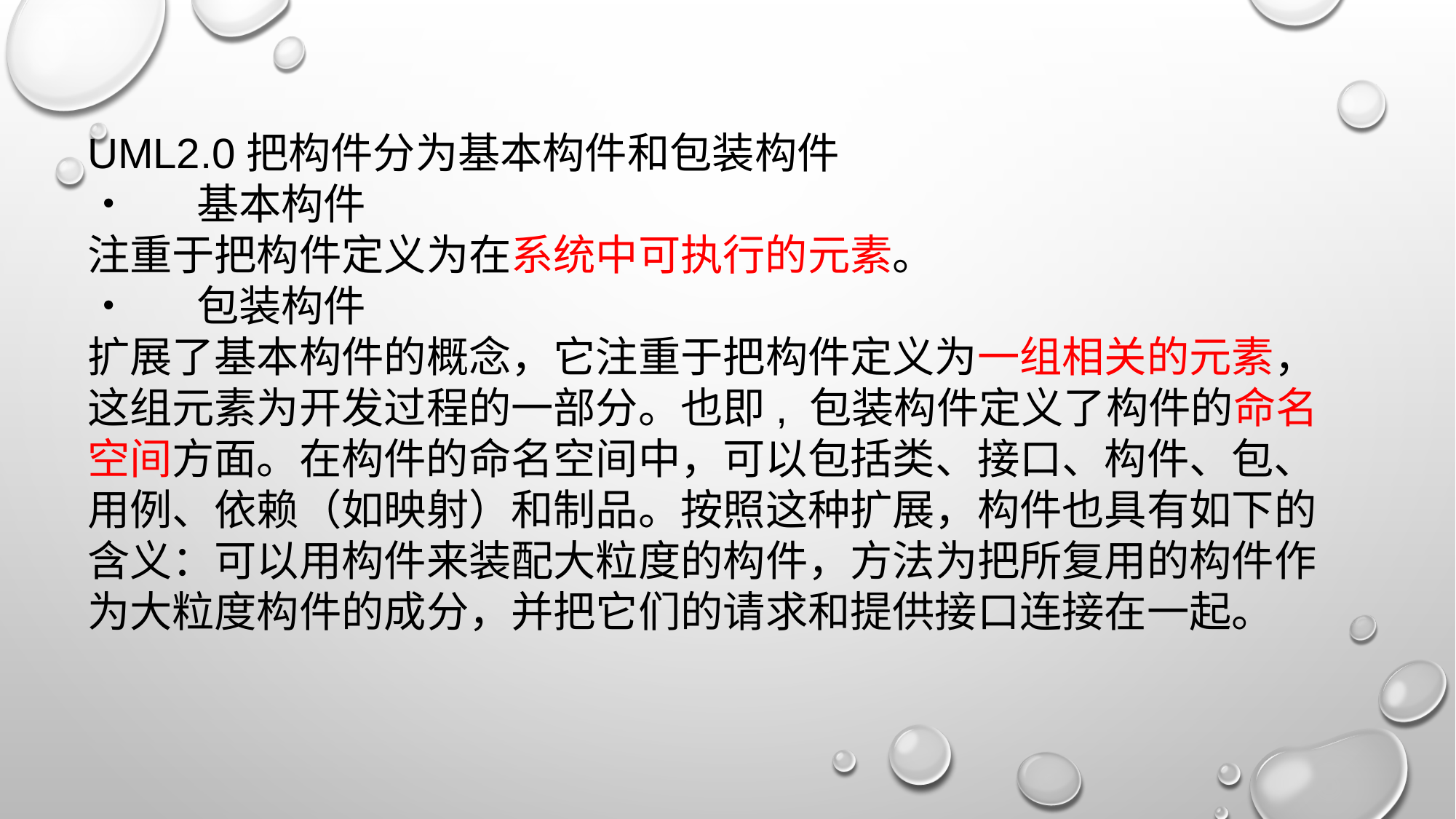

UML2.0把构件分为基本构件和包装构件
•	基本构件
注重于把构件定义为在系统中可执行的元素。
•	包装构件
扩展了基本构件的概念，它注重于把构件定义为一组相关的元素，这组元素为开发过程的一部分。也即, 包装构件定义了构件的命名空间方面。在构件的命名空间中，可以包括类、接口、构件、包、用例、依赖（如映射）和制品。按照这种扩展，构件也具有如下的含义：可以用构件来装配大粒度的构件，方法为把所复用的构件作为大粒度构件的成分，并把它们的请求和提供接口连接在一起。